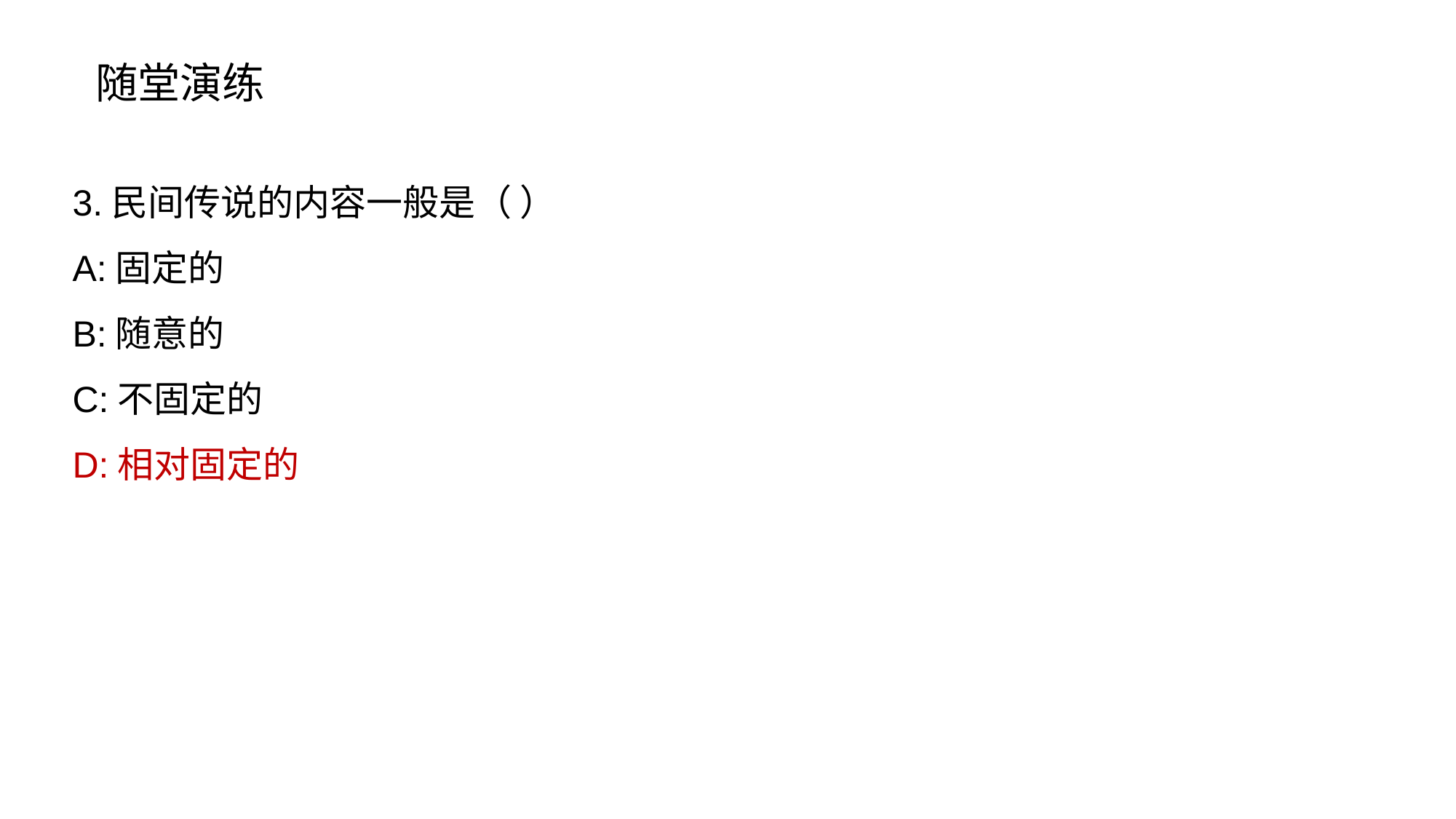

随堂演练
3.民间传说的内容一般是（ ）
A:固定的
B:随意的
C:不固定的
D:相对固定的